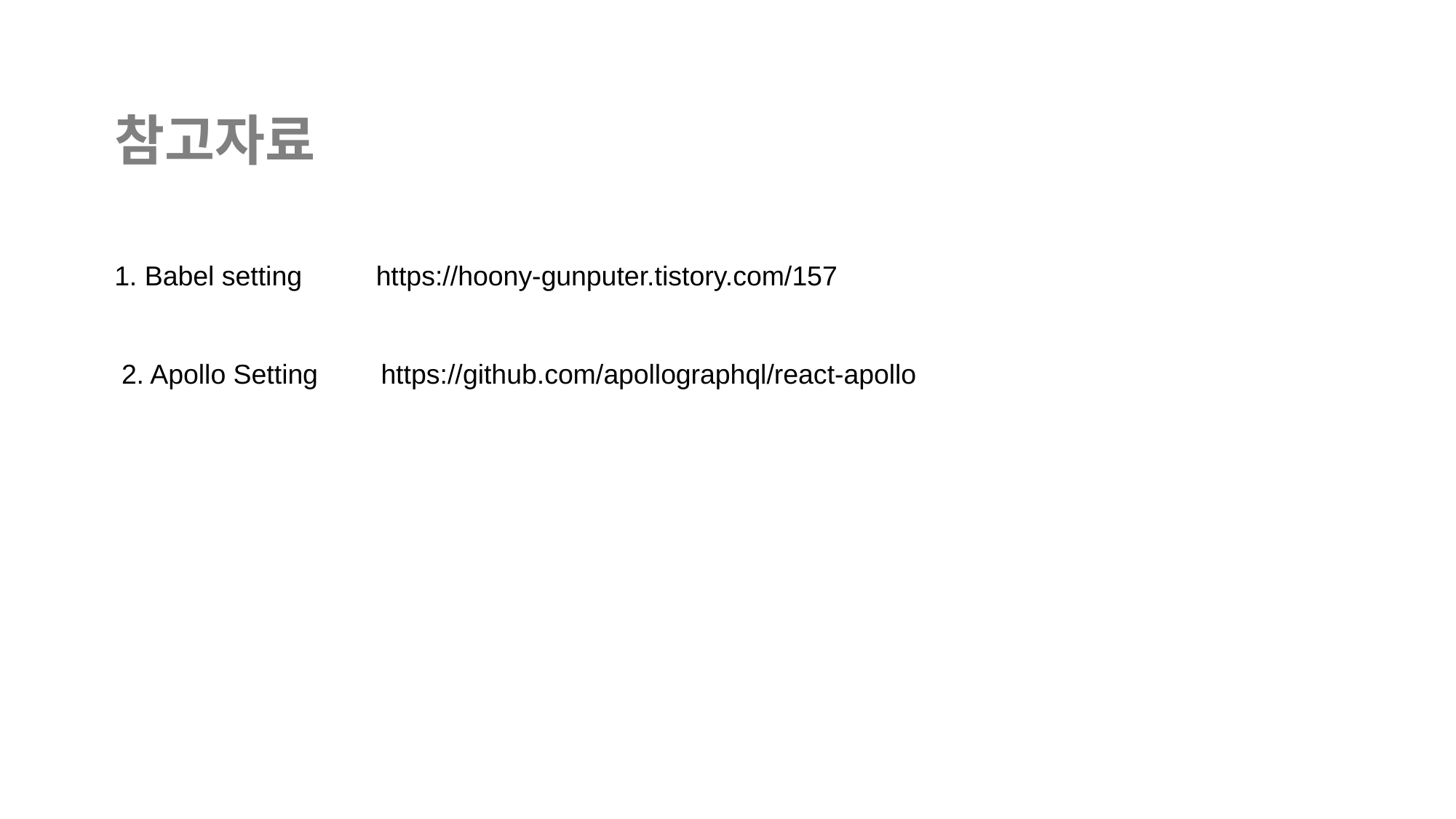

참고자료
1. Babel setting
https://hoony-gunputer.tistory.com/157
2. Apollo Setting
https://github.com/apollographql/react-apollo